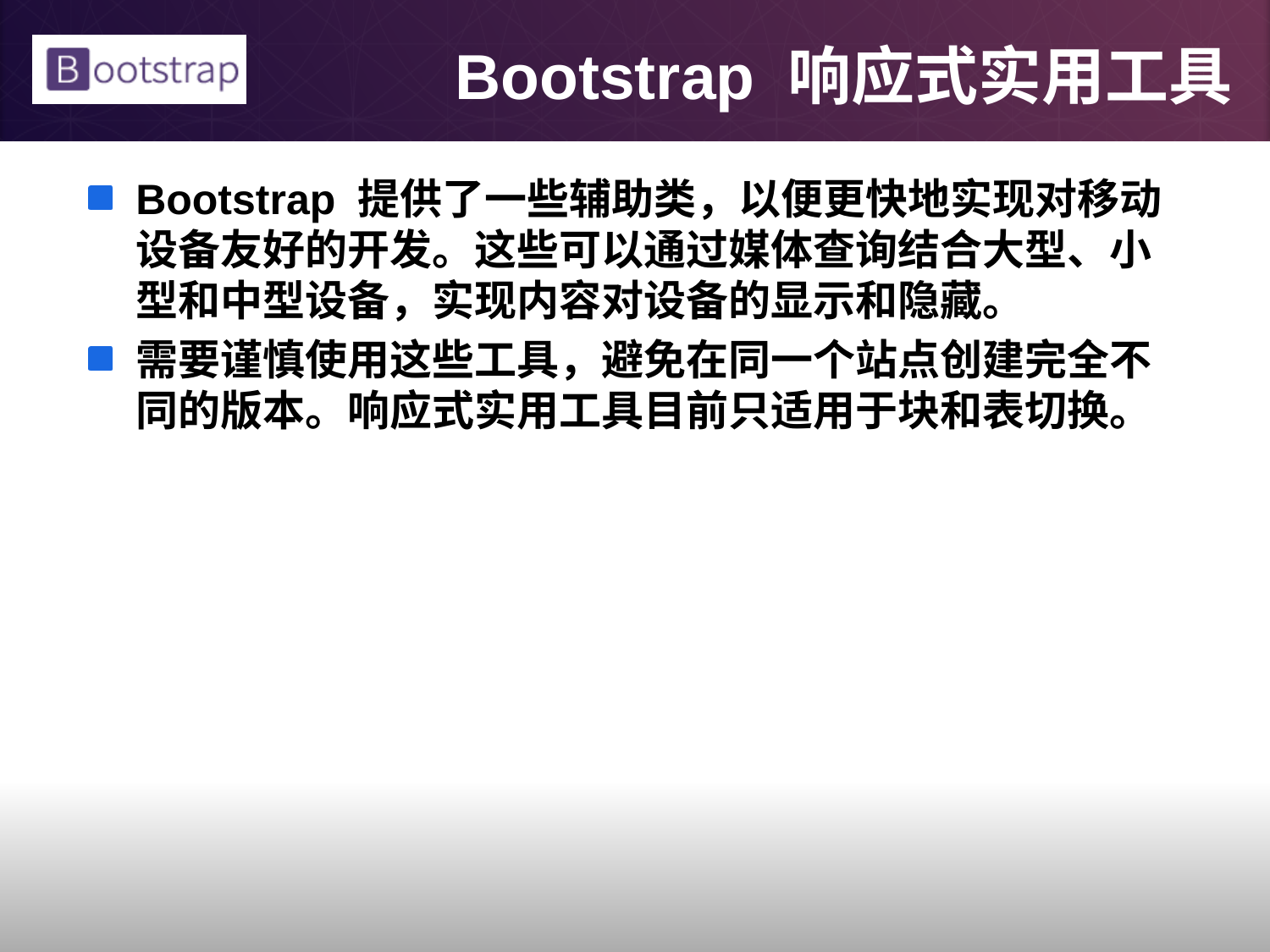

# Bootstrap 响应式实用工具
Bootstrap 提供了一些辅助类，以便更快地实现对移动设备友好的开发。这些可以通过媒体查询结合大型、小型和中型设备，实现内容对设备的显示和隐藏。
需要谨慎使用这些工具，避免在同一个站点创建完全不同的版本。响应式实用工具目前只适用于块和表切换。